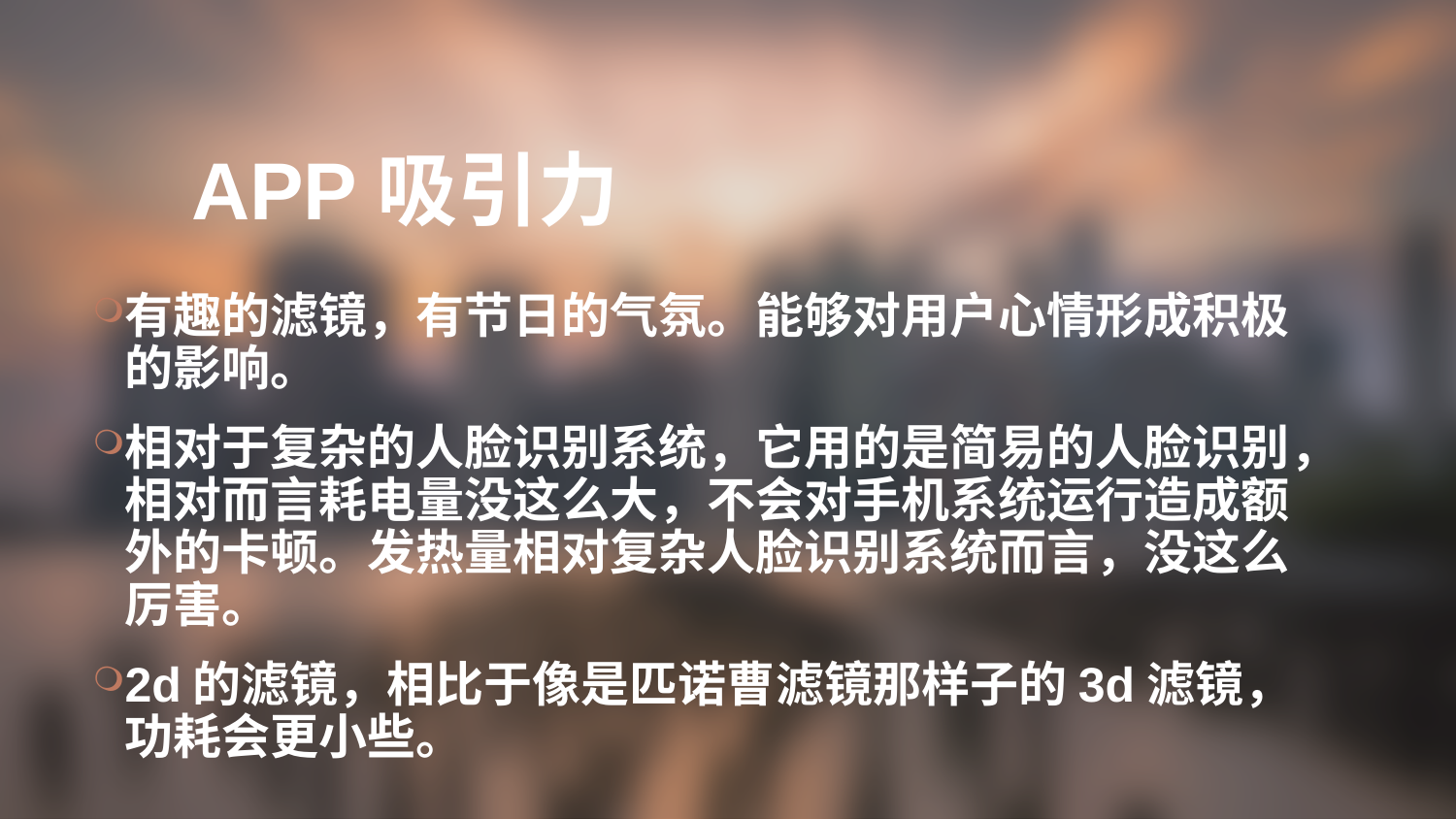

# APP吸引力
有趣的滤镜，有节日的气氛。能够对用户心情形成积极的影响。
相对于复杂的人脸识别系统，它用的是简易的人脸识别，相对而言耗电量没这么大，不会对手机系统运行造成额外的卡顿。发热量相对复杂人脸识别系统而言，没这么厉害。
2d的滤镜，相比于像是匹诺曹滤镜那样子的3d滤镜，功耗会更小些。